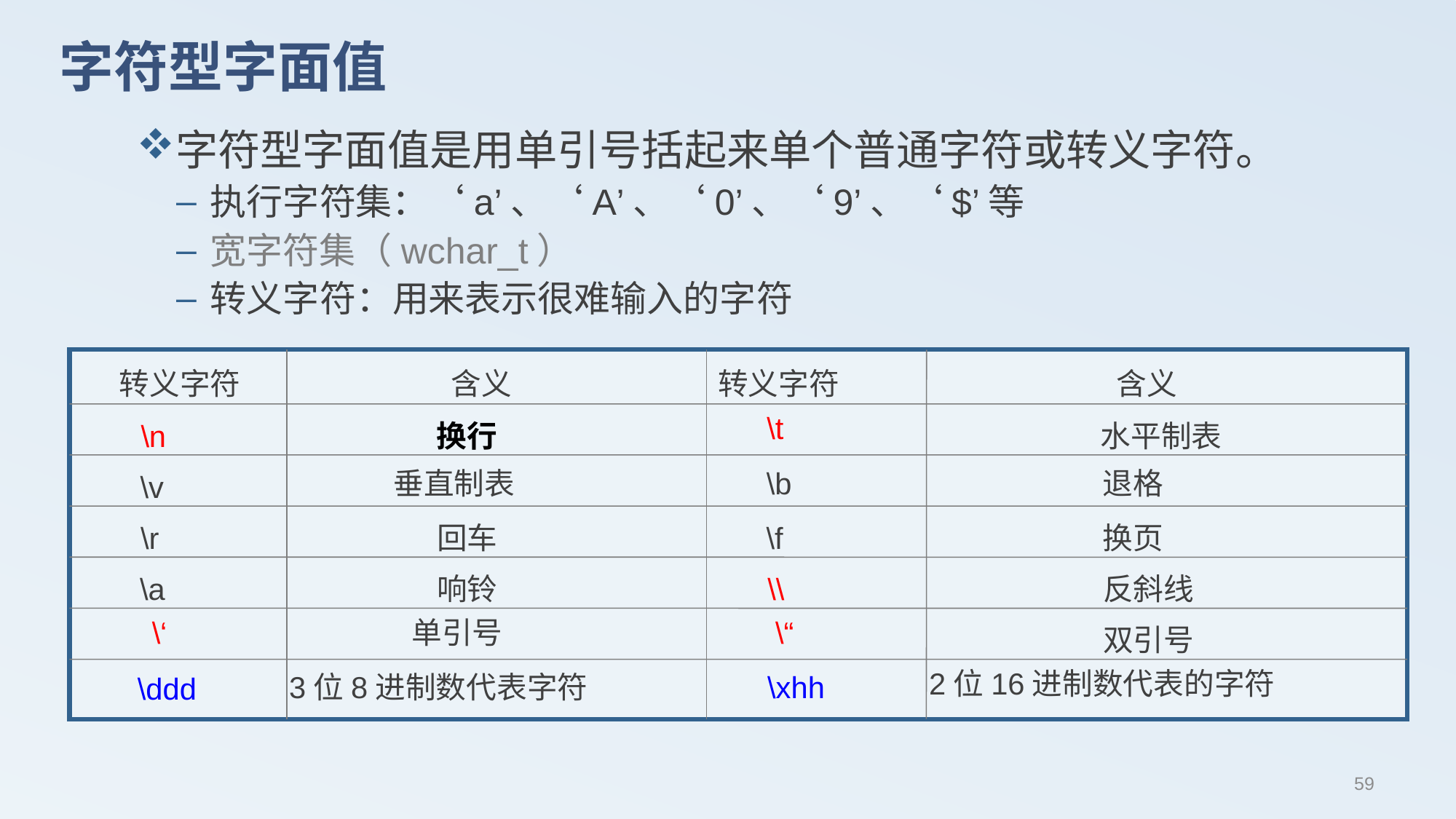

# 字符型字面值
字符型字面值是用单引号括起来单个普通字符或转义字符。
执行字符集：‘a’、‘A’、‘0’、‘9’、‘$’等
宽字符集（wchar_t）
转义字符：用来表示很难输入的字符

转义字符
含义
转义字符
含义
\t
\n
换行
水平制表
垂直制表
\b
退格
\v
\r
回车
\f
换页
\a
响铃
\\
反斜线
\‘
单引号
\“
双引号
2位16进制数代表的字符
3位8进制数代表字符
\xhh
\ddd

<